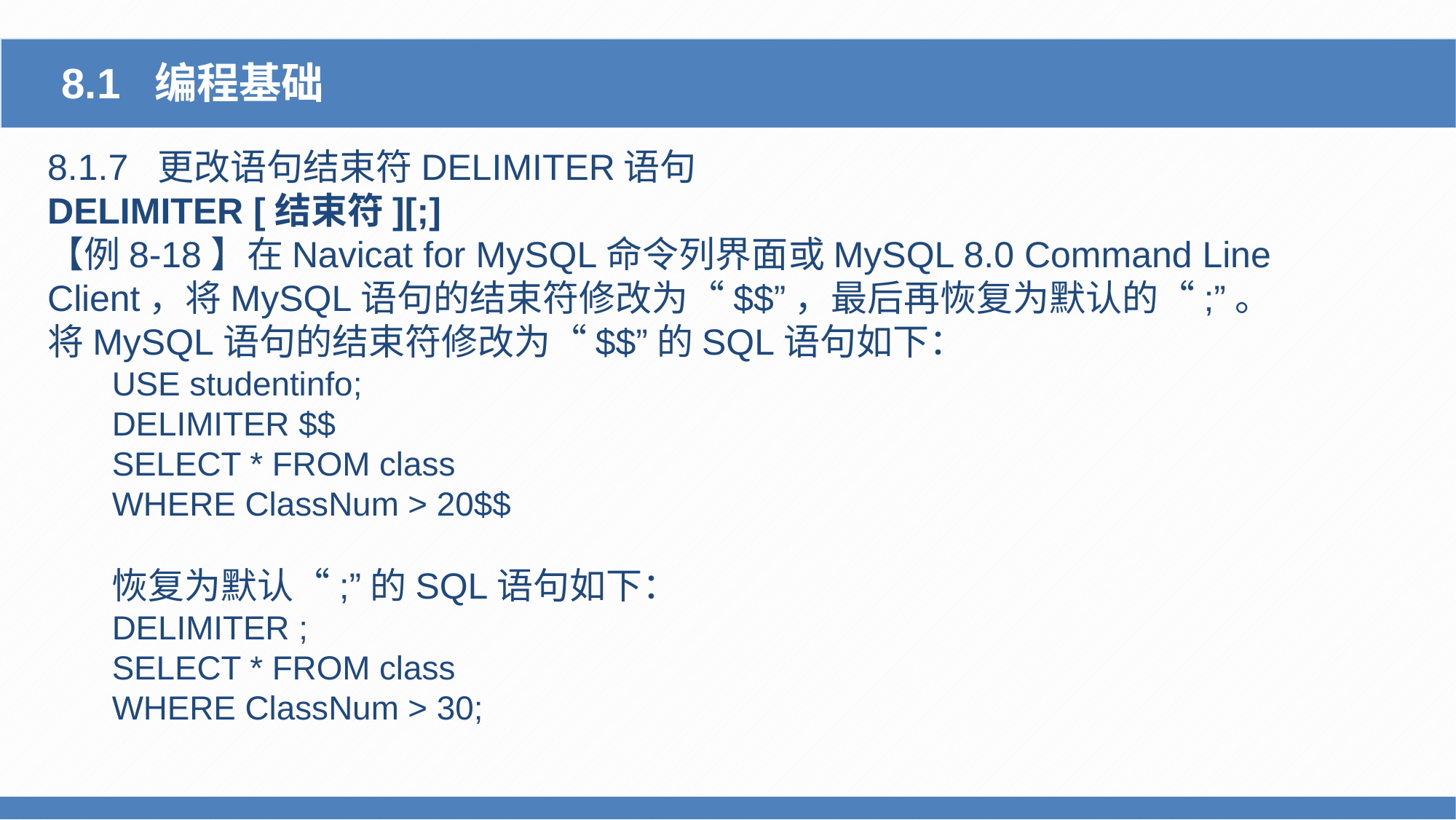

8.1  编程基础
8.1.7  更改语句结束符DELIMITER语句
DELIMITER [结束符][;]
【例8-18】在Navicat for MySQL命令列界面或MySQL 8.0 Command Line Client，将MySQL语句的结束符修改为“$$”，最后再恢复为默认的“;”。
将MySQL语句的结束符修改为“$$”的SQL语句如下：
USE studentinfo;
DELIMITER $$
SELECT * FROM class
WHERE ClassNum > 20$$

恢复为默认“;”的SQL语句如下：
DELIMITER ;
SELECT * FROM class
WHERE ClassNum > 30;